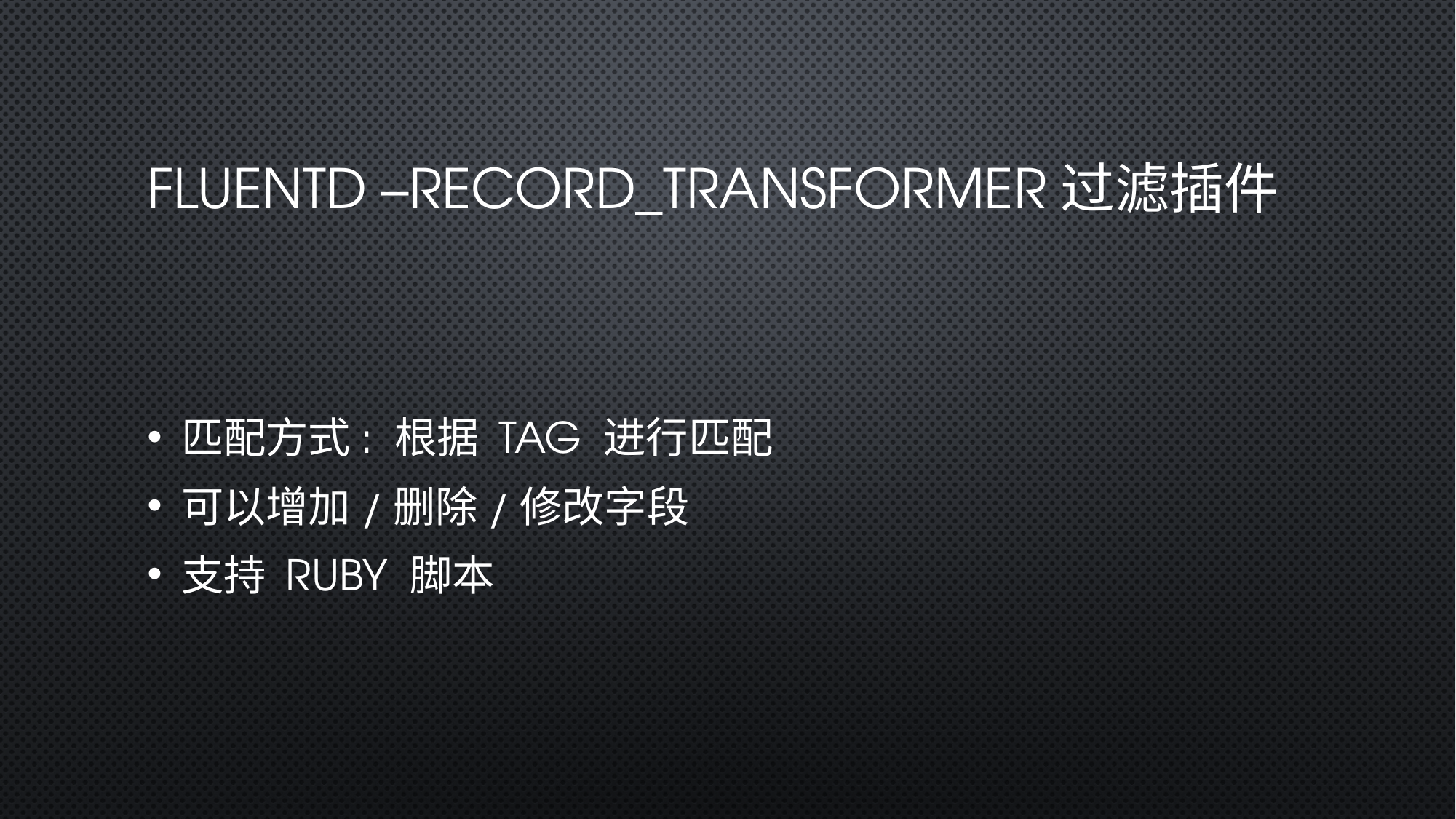

# Fluentd –record_transformer过滤插件
匹配方式: 根据 TAG 进行匹配
可以增加/删除/修改字段
支持 RUBY 脚本